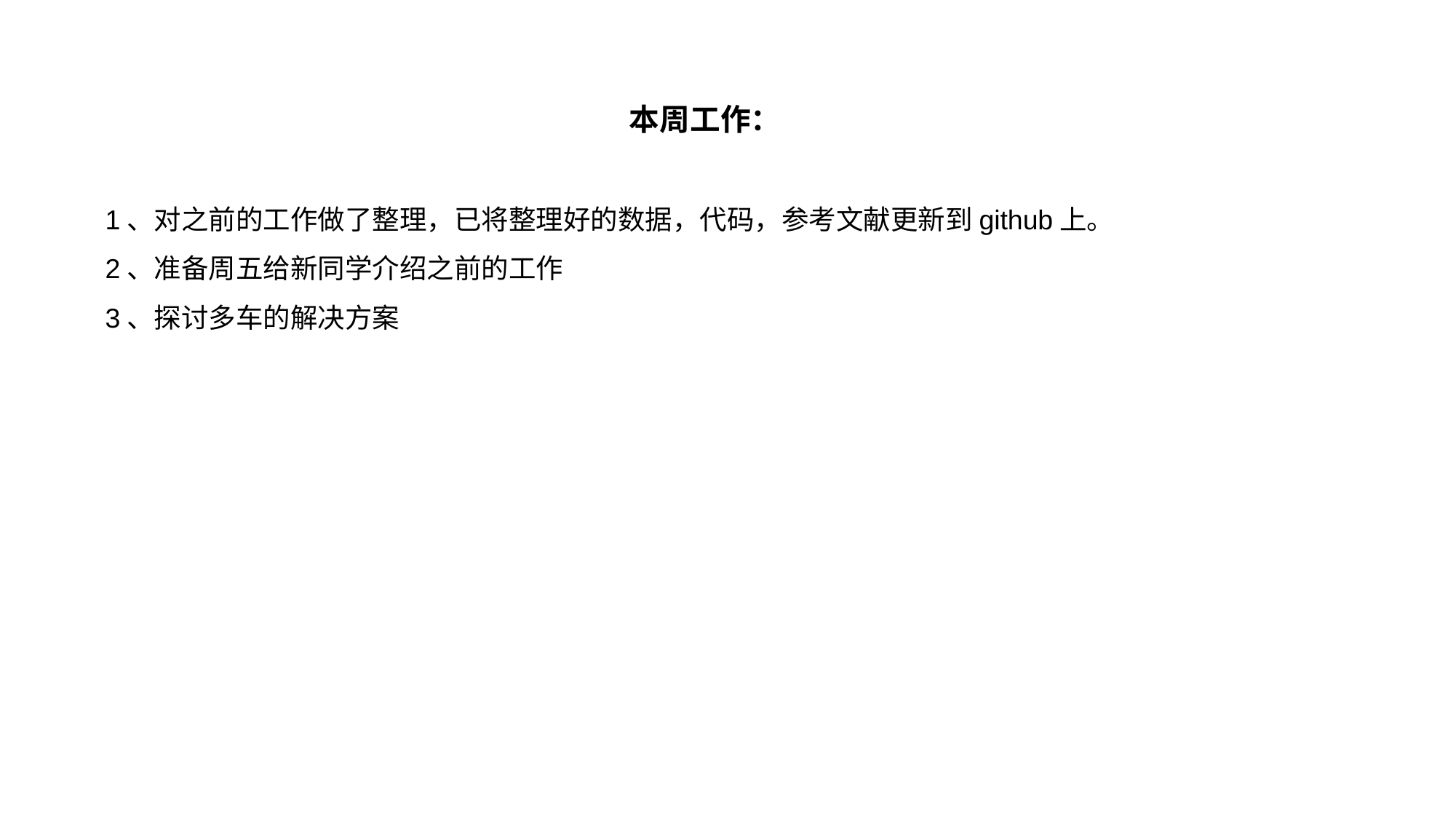

本周工作：

1、对之前的工作做了整理，已将整理好的数据，代码，参考文献更新到github上。
2、准备周五给新同学介绍之前的工作
3、探讨多车的解决方案